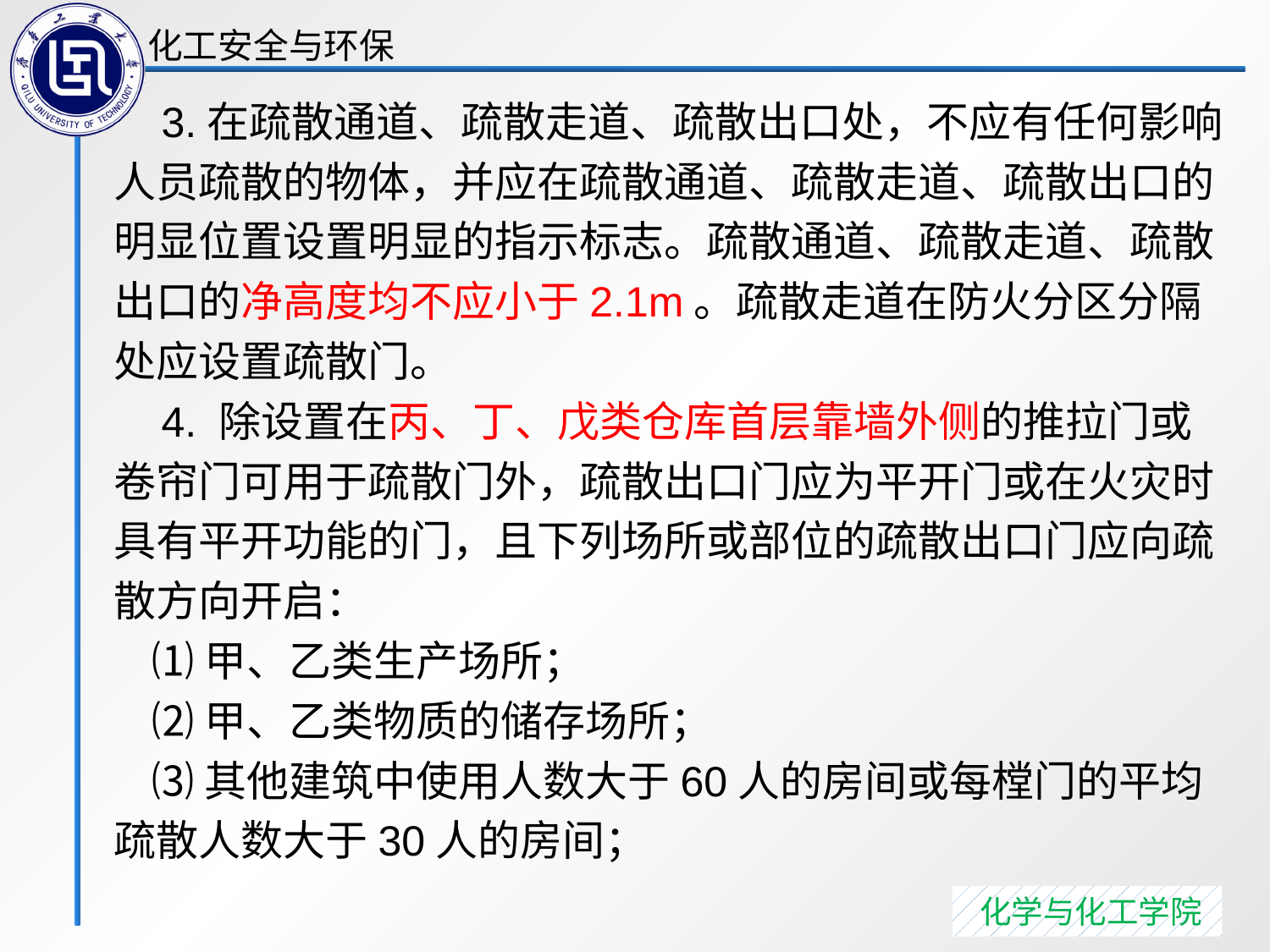

3.在疏散通道、疏散走道、疏散出口处，不应有任何影响人员疏散的物体，并应在疏散通道、疏散走道、疏散出口的明显位置设置明显的指示标志。疏散通道、疏散走道、疏散出口的净高度均不应小于2.1m。疏散走道在防火分区分隔处应设置疏散门。
    4. 除设置在丙、丁、戊类仓库首层靠墙外侧的推拉门或卷帘门可用于疏散门外，疏散出口门应为平开门或在火灾时具有平开功能的门，且下列场所或部位的疏散出口门应向疏散方向开启：
    ⑴甲、乙类生产场所；
    ⑵甲、乙类物质的储存场所；
    ⑶其他建筑中使用人数大于60人的房间或每樘门的平均疏散人数大于30人的房间；